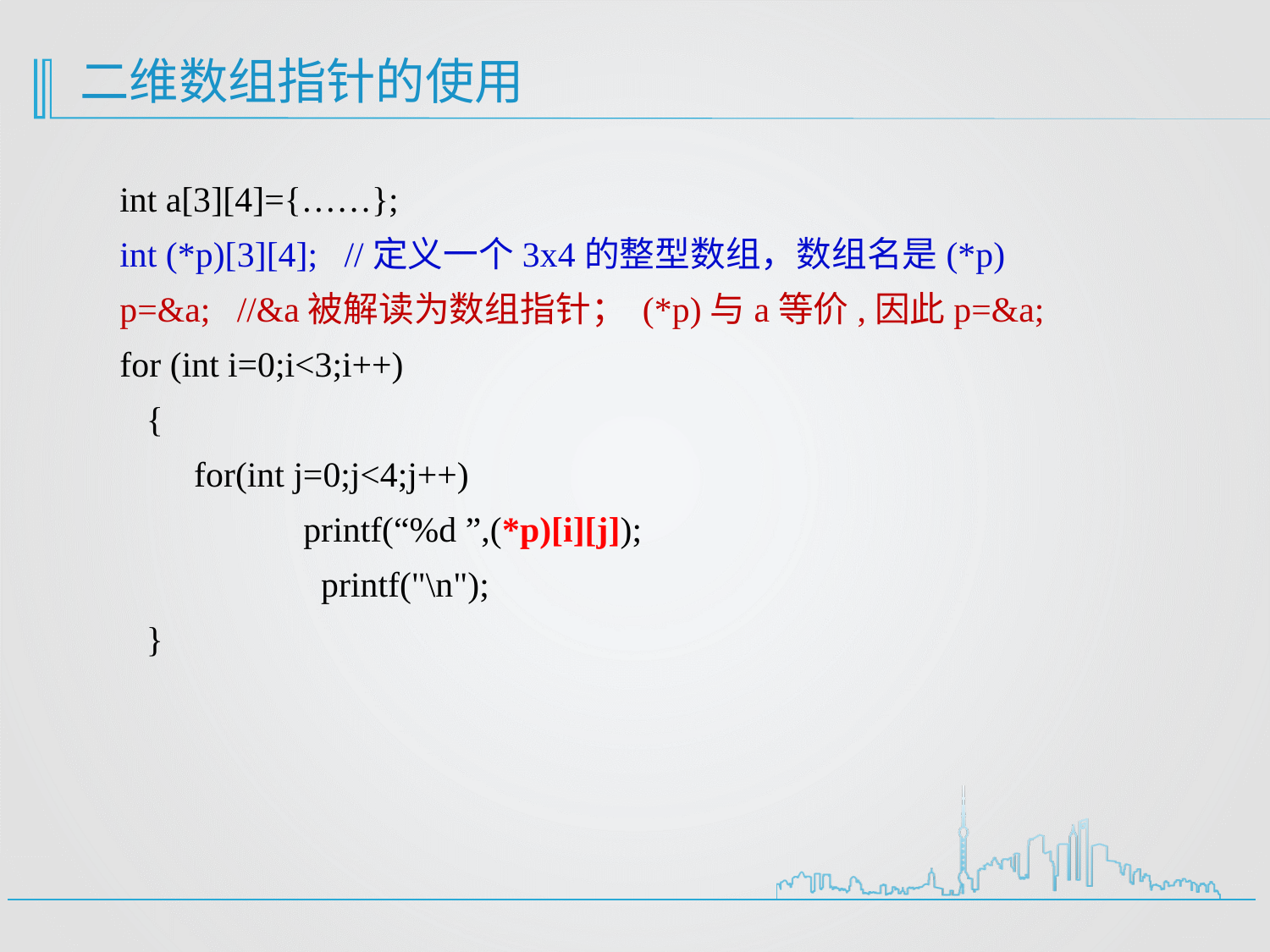

# 二维数组指针的使用
int a[3][4]={……};
int (*p)[3][4];   //定义一个3x4的整型数组，数组名是(*p)
p=&a;   //&a被解读为数组指针； (*p)与a等价,因此p=&a;
for (int i=0;i<3;i++)
   {
   	   for(int j=0;j<4;j++)
   	   	 printf(“%d ”,(*p)[i][j]);
   		   printf("\n");
   }